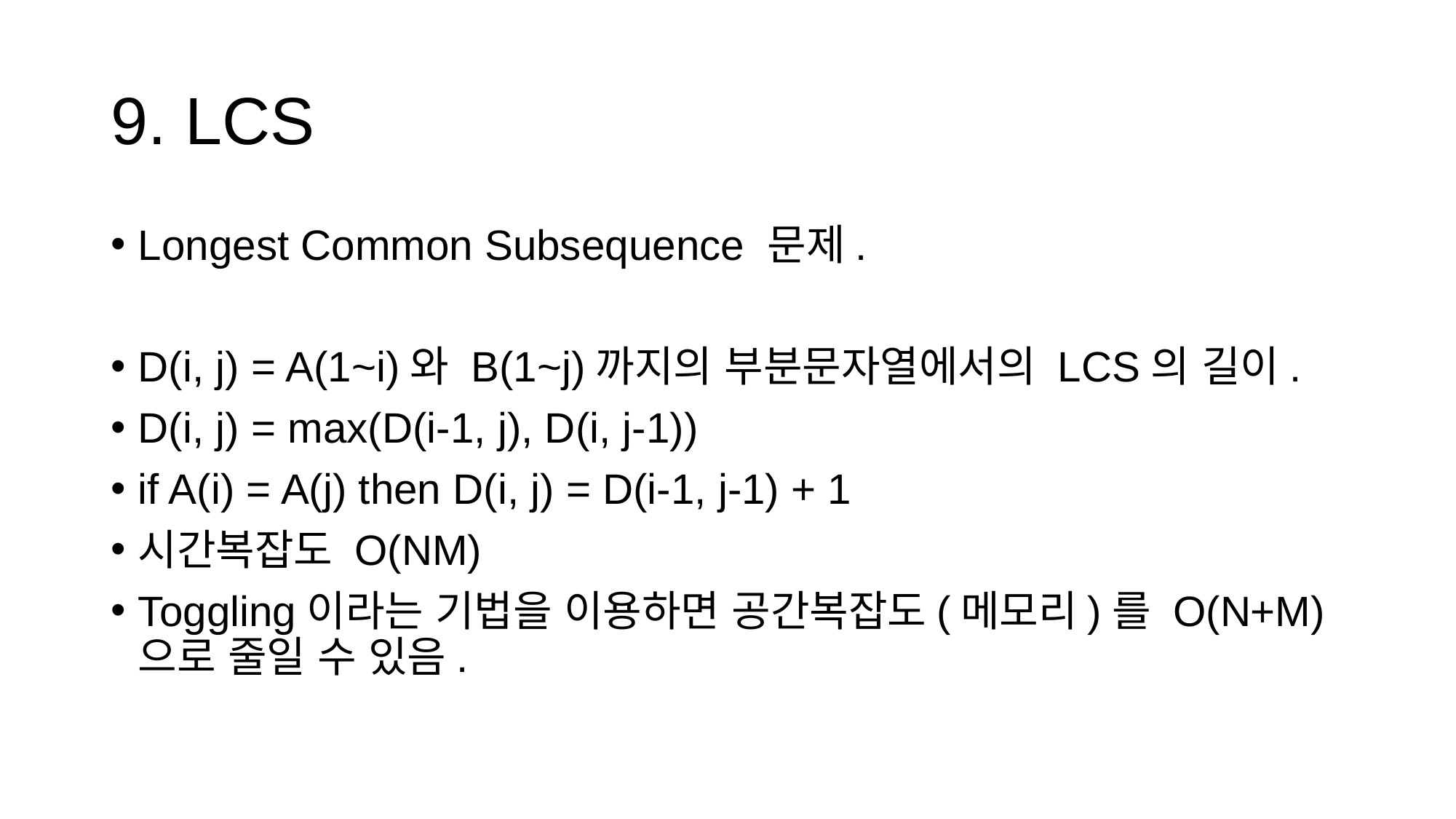

# 9. LCS
Longest Common Subsequence 문제.

D(i, j) = A(1~i)와 B(1~j)까지의 부분문자열에서의 LCS의 길이.
D(i, j) = max(D(i-1, j), D(i, j-1))
if A(i) = A(j) then D(i, j) = D(i-1, j-1) + 1
시간복잡도 O(NM)
Toggling이라는 기법을 이용하면 공간복잡도(메모리)를 O(N+M)으로 줄일 수 있음.